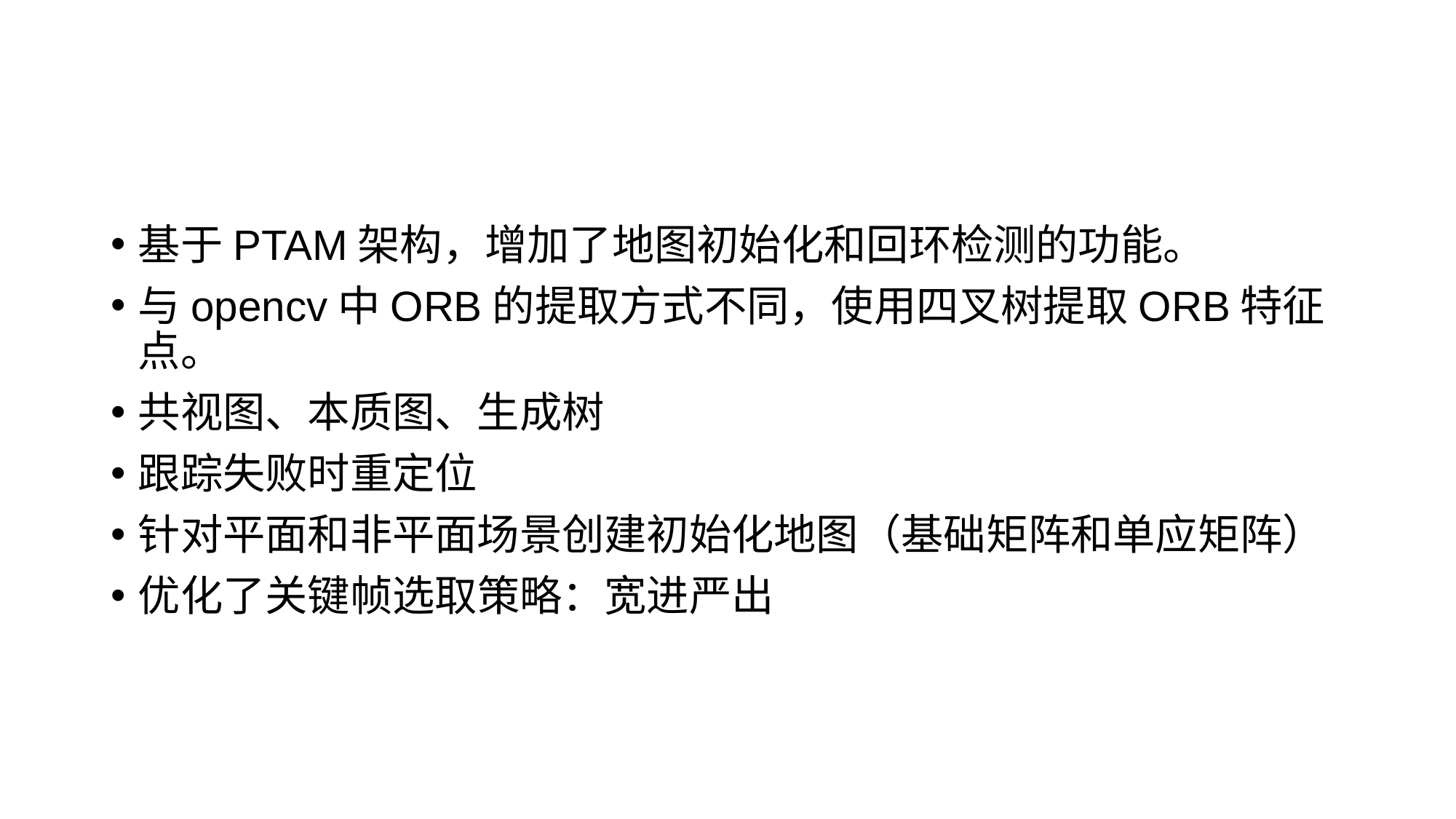

#
基于PTAM架构，增加了地图初始化和回环检测的功能。
与opencv中ORB的提取方式不同，使用四叉树提取ORB特征点。
共视图、本质图、生成树
跟踪失败时重定位
针对平面和非平面场景创建初始化地图（基础矩阵和单应矩阵）
优化了关键帧选取策略：宽进严出